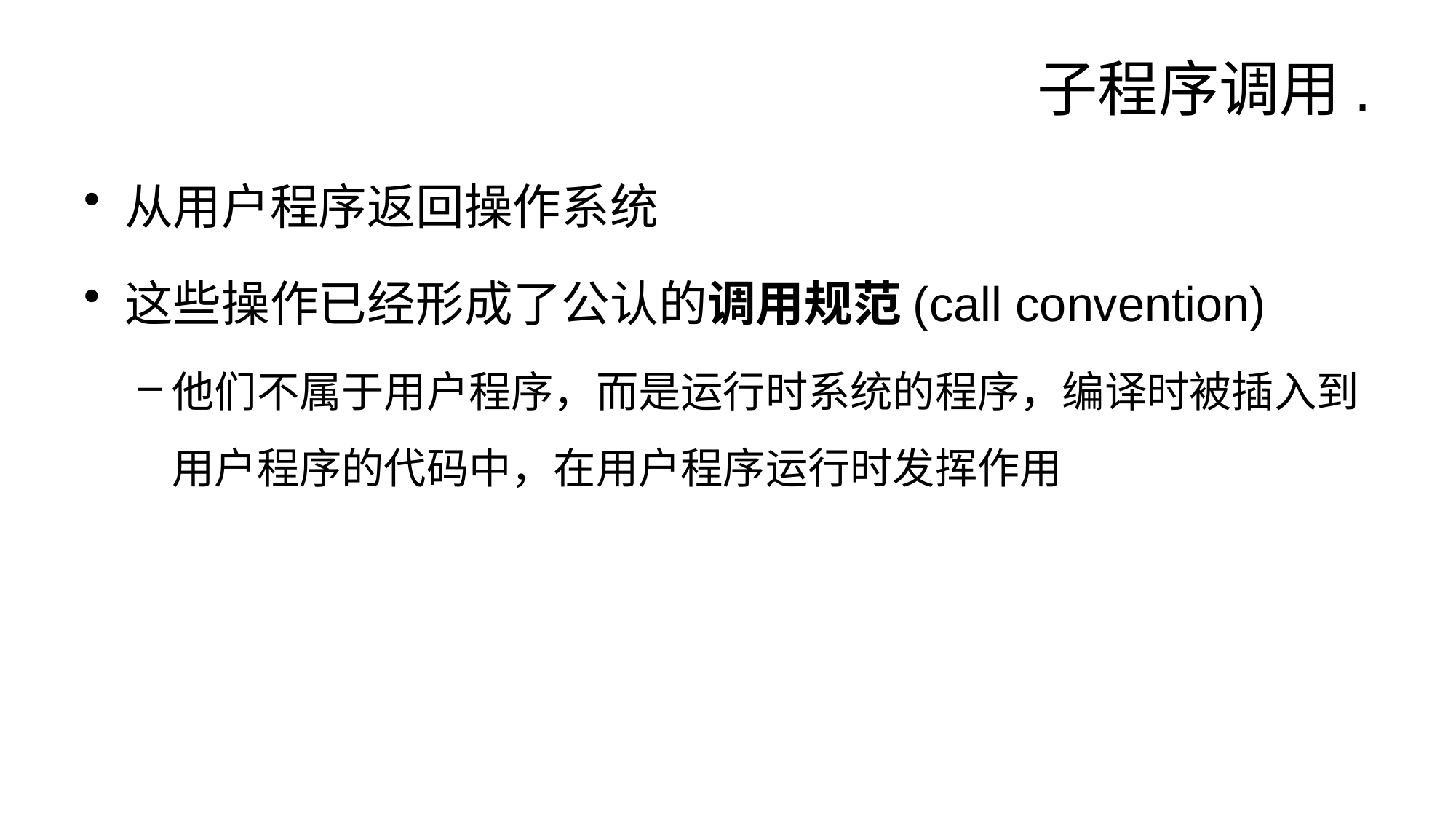

# 子程序调用.
从用户程序返回操作系统
这些操作已经形成了公认的调用规范(call convention)
他们不属于用户程序，而是运行时系统的程序，编译时被插入到用户程序的代码中，在用户程序运行时发挥作用